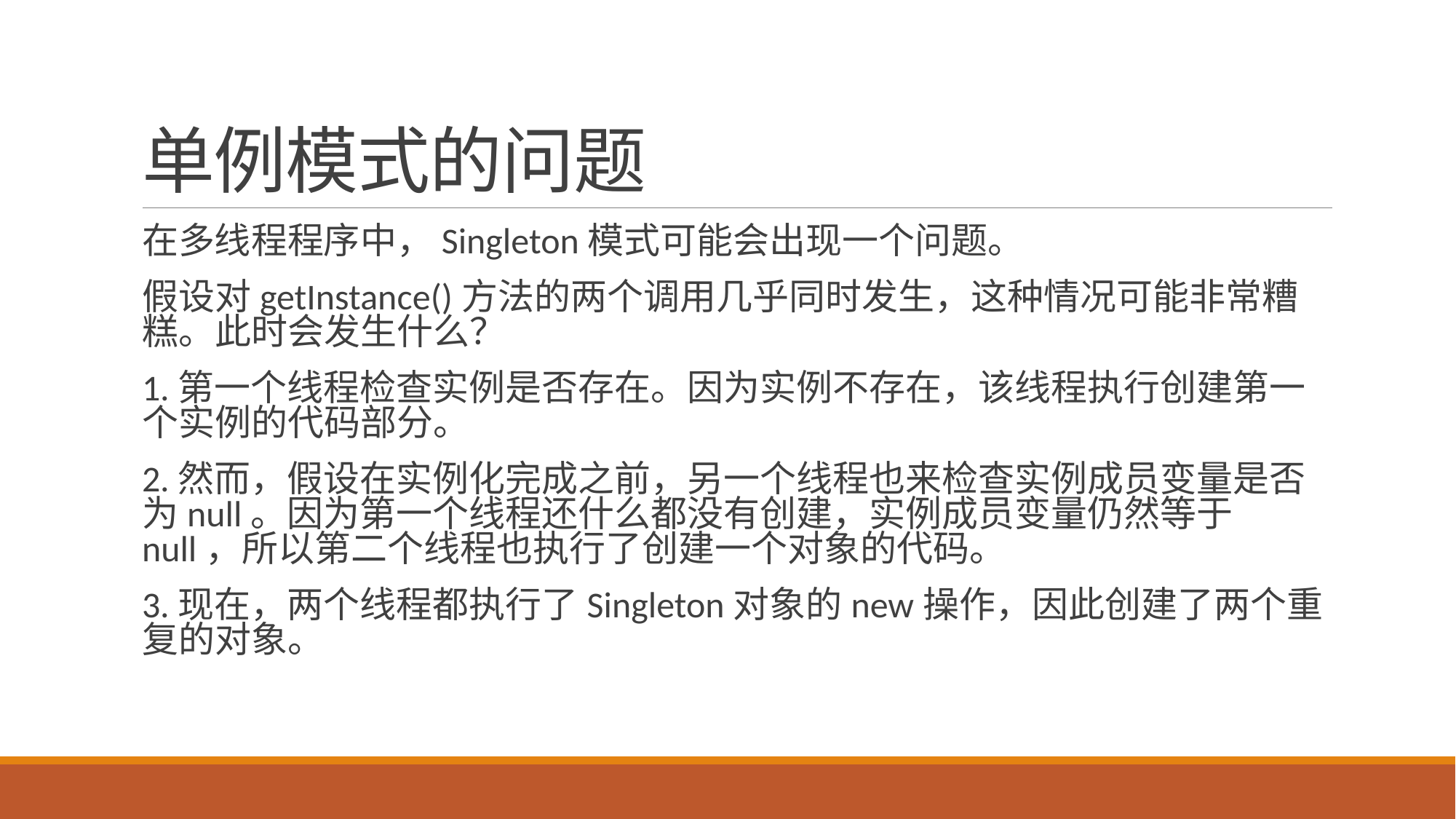

# 单例模式的问题
在多线程程序中，Singleton模式可能会出现一个问题。
假设对getInstance()方法的两个调用几乎同时发生，这种情况可能非常糟糕。此时会发生什么？
1.第一个线程检查实例是否存在。因为实例不存在，该线程执行创建第一个实例的代码部分。
2.然而，假设在实例化完成之前，另一个线程也来检查实例成员变量是否为null。因为第一个线程还什么都没有创建，实例成员变量仍然等于null，所以第二个线程也执行了创建一个对象的代码。
3.现在，两个线程都执行了Singleton对象的new操作，因此创建了两个重复的对象。